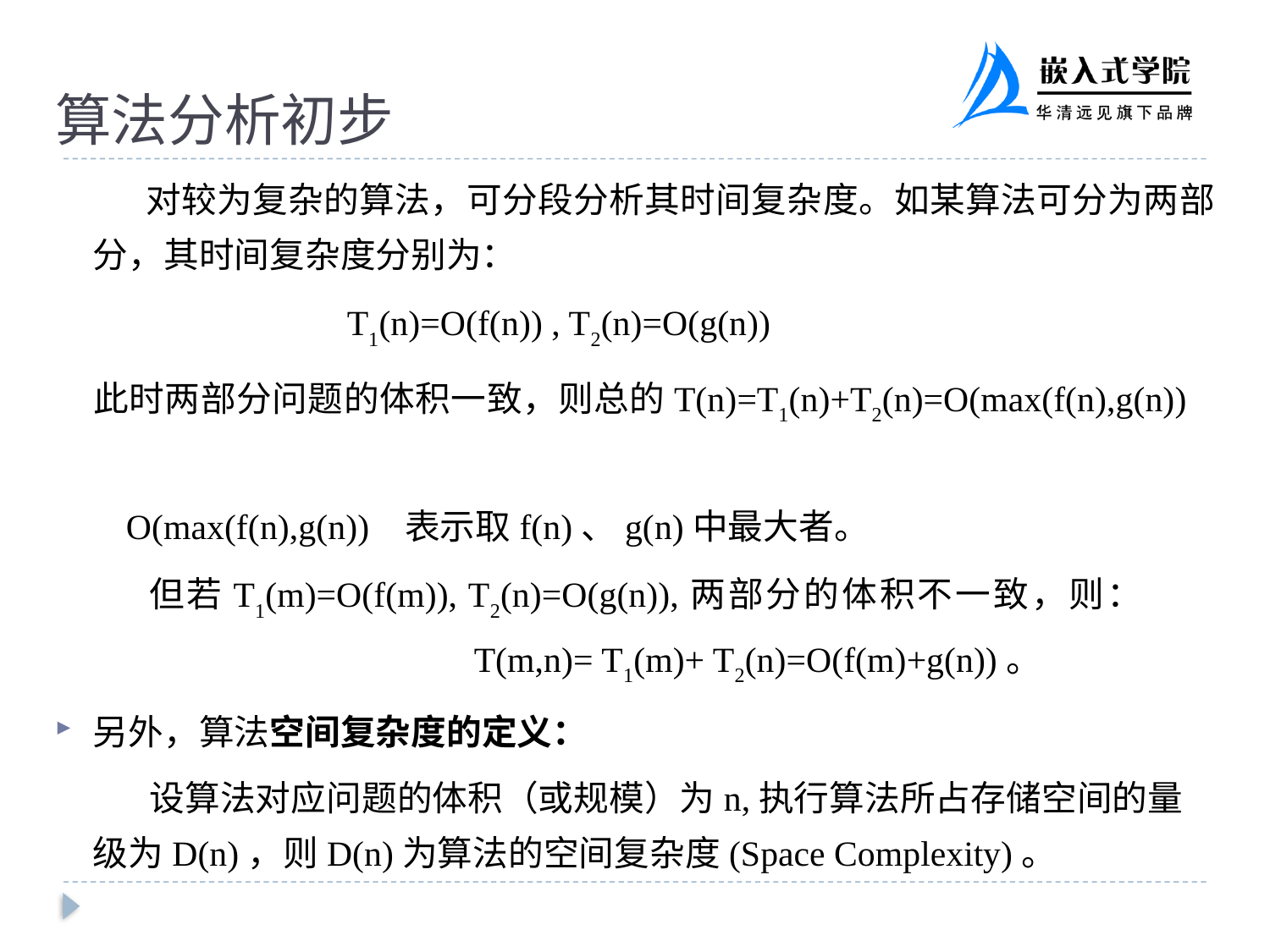

# 算法分析初步
           对较为复杂的算法，可分段分析其时间复杂度。如某算法可分为两部分，其时间复杂度分别为：
			T1(n)=O(f(n)) , T2(n)=O(g(n))
	此时两部分问题的体积一致，则总的T(n)=T1(n)+T2(n)=O(max(f(n),g(n))
        O(max(f(n),g(n))   表示取f(n)、g(n)中最大者。
        但若T1(m)=O(f(m)), T2(n)=O(g(n)),两部分的体积不一致，则：        			T(m,n)= T1(m)+ T2(n)=O(f(m)+g(n))。
另外，算法空间复杂度的定义：
           设算法对应问题的体积（或规模）为n,执行算法所占存储空间的量级为D(n)，则D(n)为算法的空间复杂度(Space Complexity)。
38